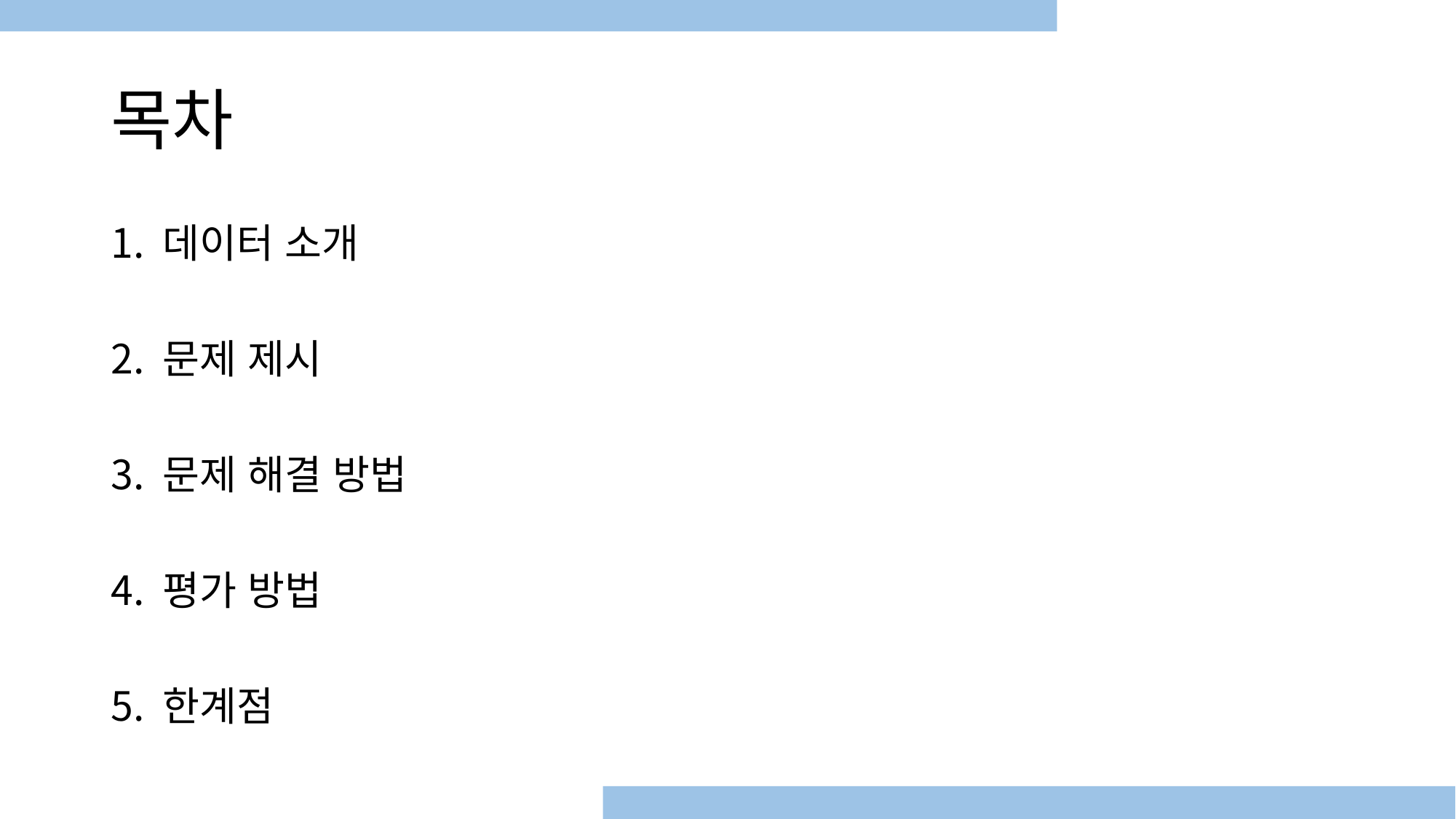

# 목차
데이터 소개

문제 제시

문제 해결 방법

평가 방법

한계점